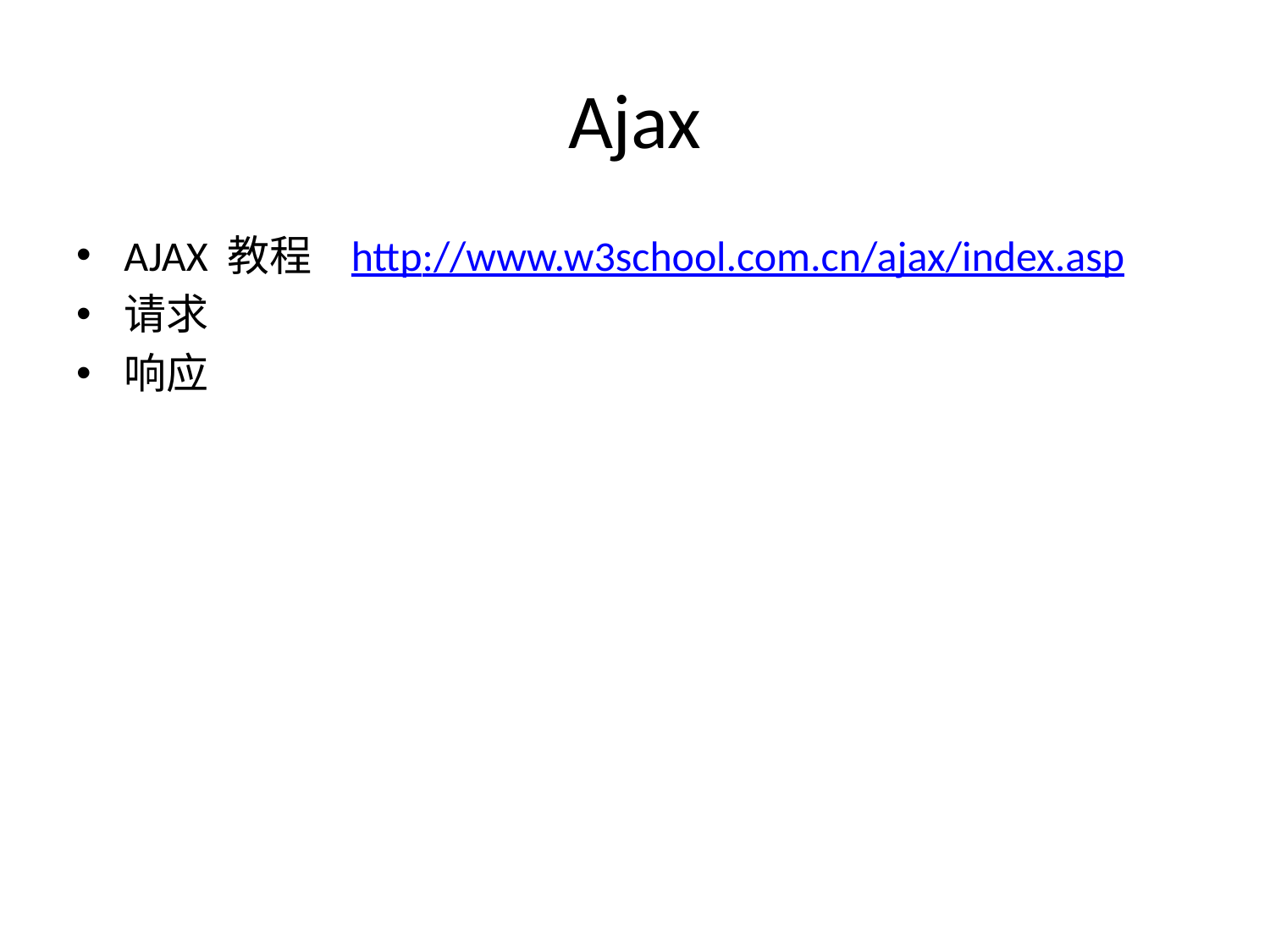

# Ajax
AJAX 教程   http://www.w3school.com.cn/ajax/index.asp
请求
响应